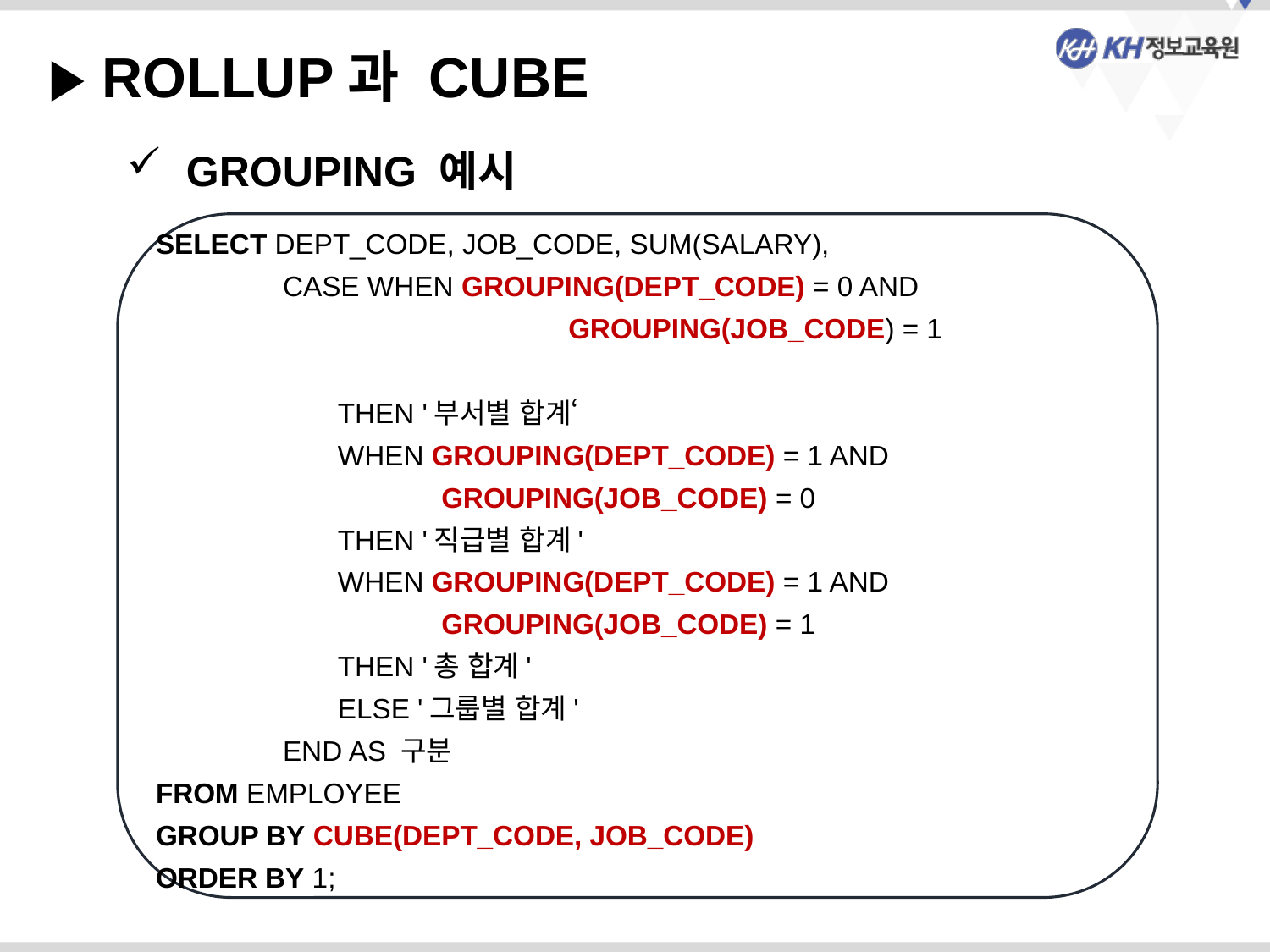

▶ ROLLUP과 CUBE
 GROUPING 예시
SELECT DEPT_CODE, JOB_CODE, SUM(SALARY),
	CASE WHEN GROUPING(DEPT_CODE) = 0 AND 				    GROUPING(JOB_CODE) = 1
	       THEN '부서별 합계‘
	       WHEN GROUPING(DEPT_CODE) = 1 AND 				    GROUPING(JOB_CODE) = 0
	       THEN '직급별 합계'
	       WHEN GROUPING(DEPT_CODE) = 1 AND 				    GROUPING(JOB_CODE) = 1
	       THEN '총 합계'
	       ELSE '그룹별 합계'
	END AS 구분
FROM EMPLOYEE
GROUP BY CUBE(DEPT_CODE, JOB_CODE)
ORDER BY 1;